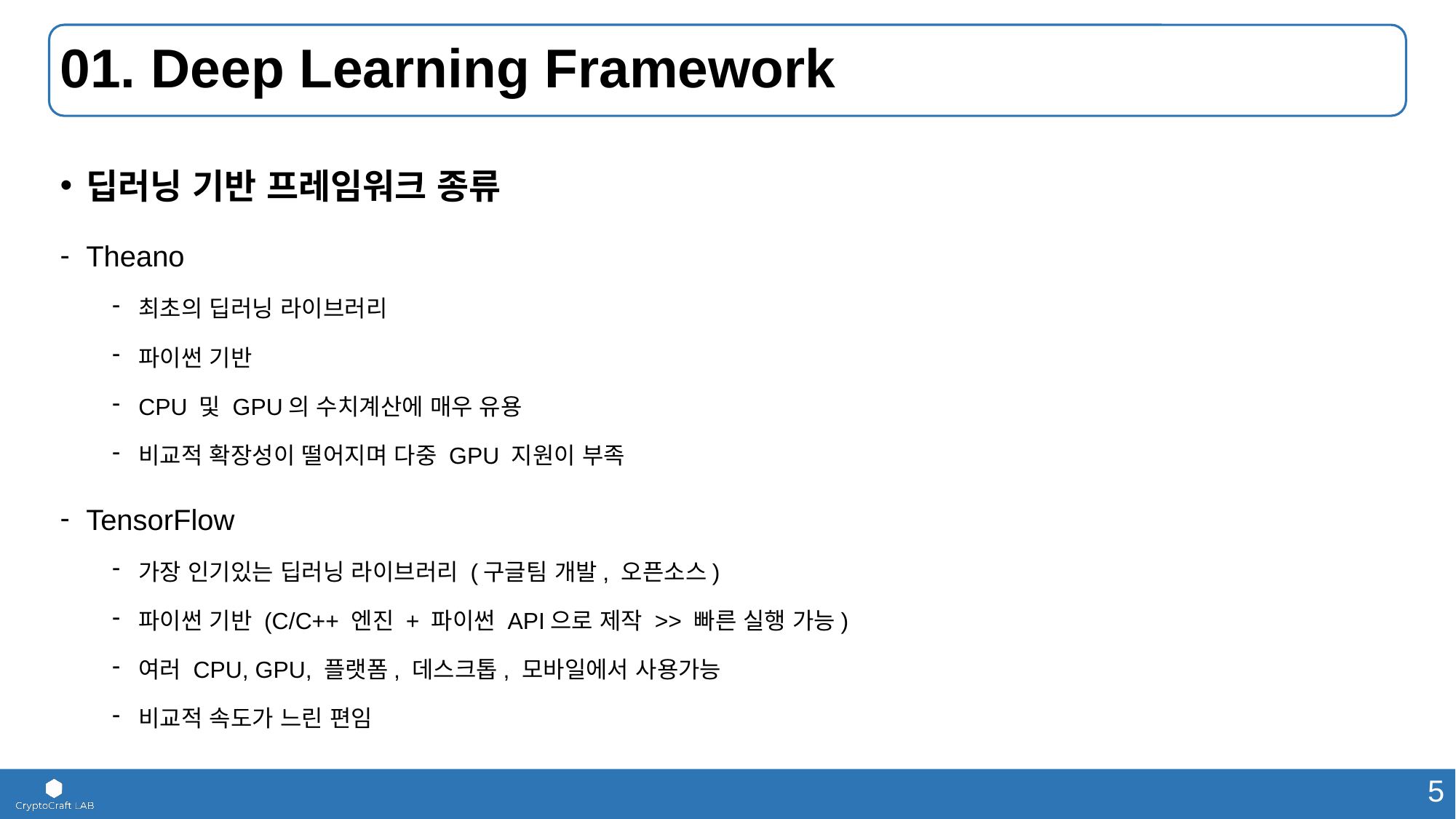

# 01. Deep Learning Framework
딥러닝 기반 프레임워크 종류
Theano
최초의 딥러닝 라이브러리
파이썬 기반
CPU 및 GPU의 수치계산에 매우 유용
비교적 확장성이 떨어지며 다중 GPU 지원이 부족
TensorFlow
가장 인기있는 딥러닝 라이브러리 (구글팀 개발, 오픈소스)
파이썬 기반 (C/C++ 엔진 + 파이썬 API으로 제작 >> 빠른 실행 가능)
여러 CPU, GPU, 플랫폼, 데스크톱, 모바일에서 사용가능
비교적 속도가 느린 편임